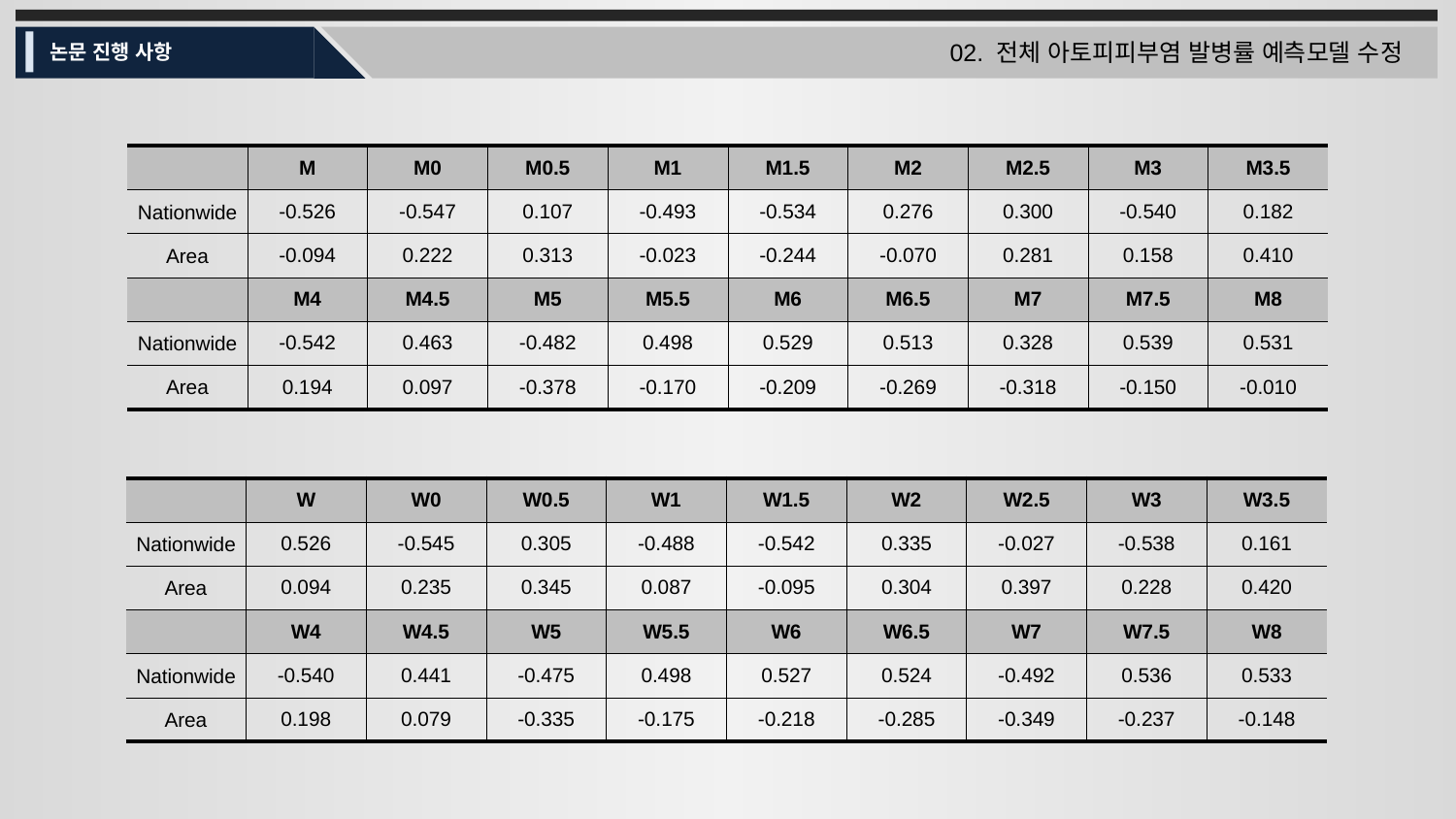

02. 전체 아토피피부염 발병률 예측모델 수정

논문 진행 사항
|  | M | M0 | M0.5 | M1 | M1.5 | M2 | M2.5 | M3 | M3.5 |
| --- | --- | --- | --- | --- | --- | --- | --- | --- | --- |
| Nationwide | -0.526 | -0.547 | 0.107 | -0.493 | -0.534 | 0.276 | 0.300 | -0.540 | 0.182 |
| Area | -0.094 | 0.222 | 0.313 | -0.023 | -0.244 | -0.070 | 0.281 | 0.158 | 0.410 |
|  | M4 | M4.5 | M5 | M5.5 | M6 | M6.5 | M7 | M7.5 | M8 |
| Nationwide | -0.542 | 0.463 | -0.482 | 0.498 | 0.529 | 0.513 | 0.328 | 0.539 | 0.531 |
| Area | 0.194 | 0.097 | -0.378 | -0.170 | -0.209 | -0.269 | -0.318 | -0.150 | -0.010 |
|  | W | W0 | W0.5 | W1 | W1.5 | W2 | W2.5 | W3 | W3.5 |
| --- | --- | --- | --- | --- | --- | --- | --- | --- | --- |
| Nationwide | 0.526 | -0.545 | 0.305 | -0.488 | -0.542 | 0.335 | -0.027 | -0.538 | 0.161 |
| Area | 0.094 | 0.235 | 0.345 | 0.087 | -0.095 | 0.304 | 0.397 | 0.228 | 0.420 |
|  | W4 | W4.5 | W5 | W5.5 | W6 | W6.5 | W7 | W7.5 | W8 |
| Nationwide | -0.540 | 0.441 | -0.475 | 0.498 | 0.527 | 0.524 | -0.492 | 0.536 | 0.533 |
| Area | 0.198 | 0.079 | -0.335 | -0.175 | -0.218 | -0.285 | -0.349 | -0.237 | -0.148 |